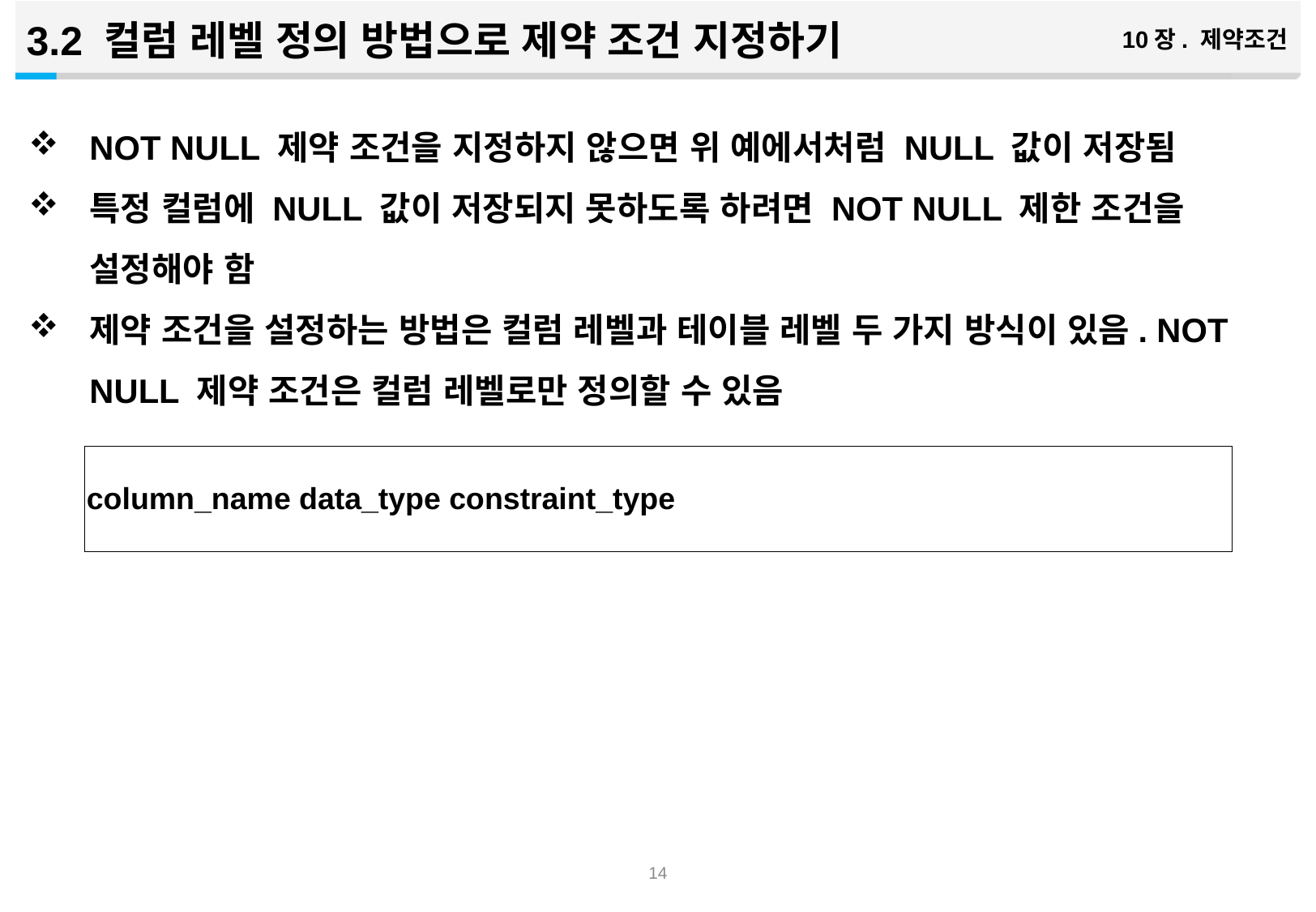

3.2 컬럼 레벨 정의 방법으로 제약 조건 지정하기
10장. 제약조건
NOT NULL 제약 조건을 지정하지 않으면 위 예에서처럼 NULL 값이 저장됨
특정 컬럼에 NULL 값이 저장되지 못하도록 하려면 NOT NULL 제한 조건을      설정해야 함
제약 조건을 설정하는 방법은 컬럼 레벨과 테이블 레벨 두 가지 방식이 있음. NOT NULL 제약 조건은 컬럼 레벨로만 정의할 수 있음
| column\_name data\_type constraint\_type |
| --- |
14